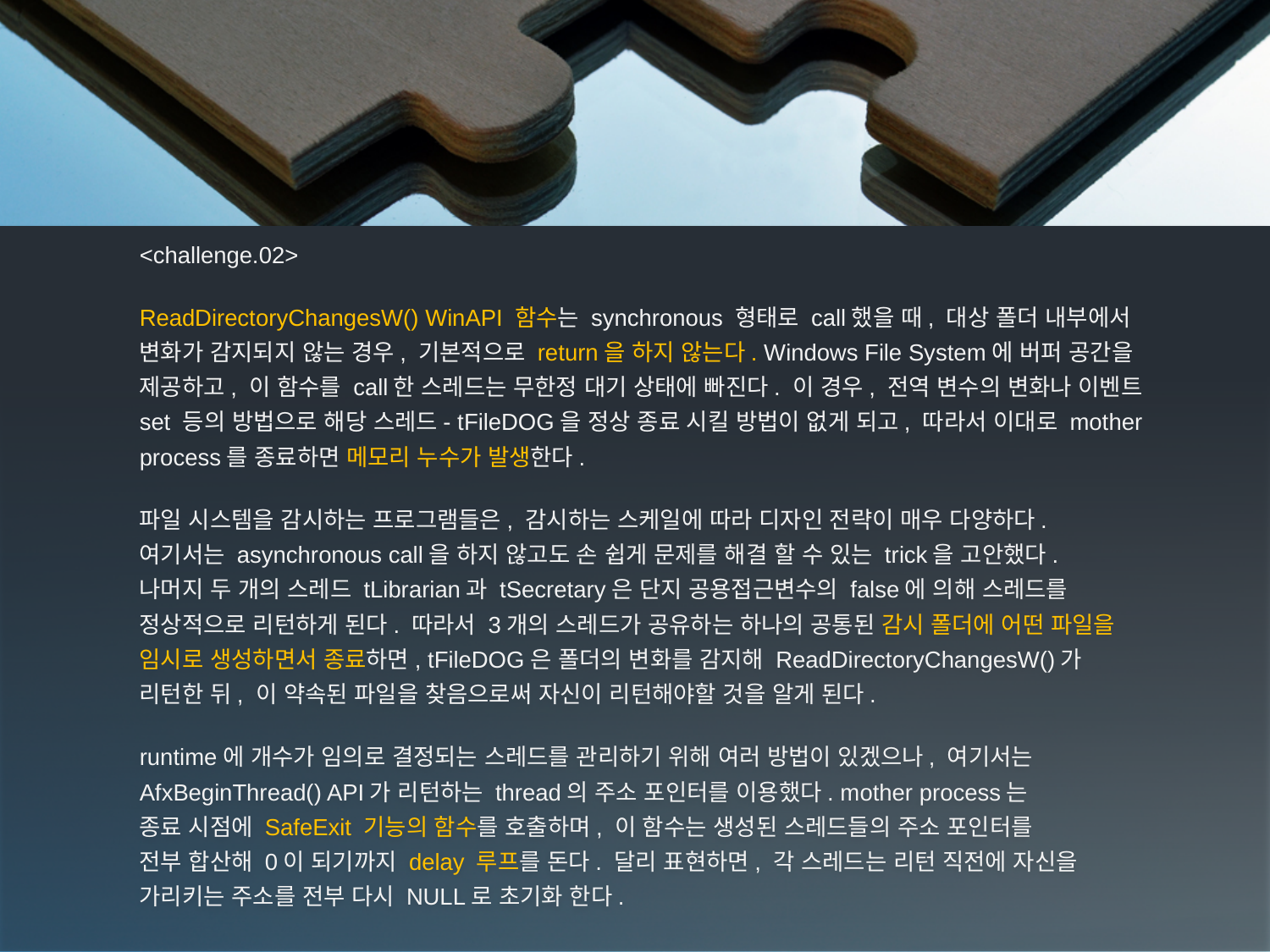

<challenge.02>

	ReadDirectoryChangesW() WinAPI 함수는 synchronous 형태로 call했을 때, 대상 폴더 내부에서
	변화가 감지되지 않는 경우, 기본적으로 return을 하지 않는다. Windows File System에 버퍼 공간을
	제공하고, 이 함수를 call한 스레드는 무한정 대기 상태에 빠진다. 이 경우, 전역 변수의 변화나 이벤트
	set 등의 방법으로 해당 스레드- tFileDOG을 정상 종료 시킬 방법이 없게 되고, 따라서 이대로 mother
	process를 종료하면 메모리 누수가 발생한다.

	파일 시스템을 감시하는 프로그램들은, 감시하는 스케일에 따라 디자인 전략이 매우 다양하다.
	여기서는 asynchronous call을 하지 않고도 손 쉽게 문제를 해결 할 수 있는 trick을 고안했다.
	나머지 두 개의 스레드 tLibrarian과 tSecretary은 단지 공용접근변수의 false에 의해 스레드를
	정상적으로 리턴하게 된다. 따라서 3개의 스레드가 공유하는 하나의 공통된 감시 폴더에 어떤 파일을
	임시로 생성하면서 종료하면, tFileDOG은 폴더의 변화를 감지해 ReadDirectoryChangesW()가
	리턴한 뒤, 이 약속된 파일을 찾음으로써 자신이 리턴해야할 것을 알게 된다.

	runtime에 개수가 임의로 결정되는 스레드를 관리하기 위해 여러 방법이 있겠으나, 여기서는
	AfxBeginThread() API가 리턴하는 thread의 주소 포인터를 이용했다. mother process는
	종료 시점에 SafeExit 기능의 함수를 호출하며, 이 함수는 생성된 스레드들의 주소 포인터를
	전부 합산해 0이 되기까지 delay 루프를 돈다. 달리 표현하면, 각 스레드는 리턴 직전에 자신을
	가리키는 주소를 전부 다시 NULL로 초기화 한다.